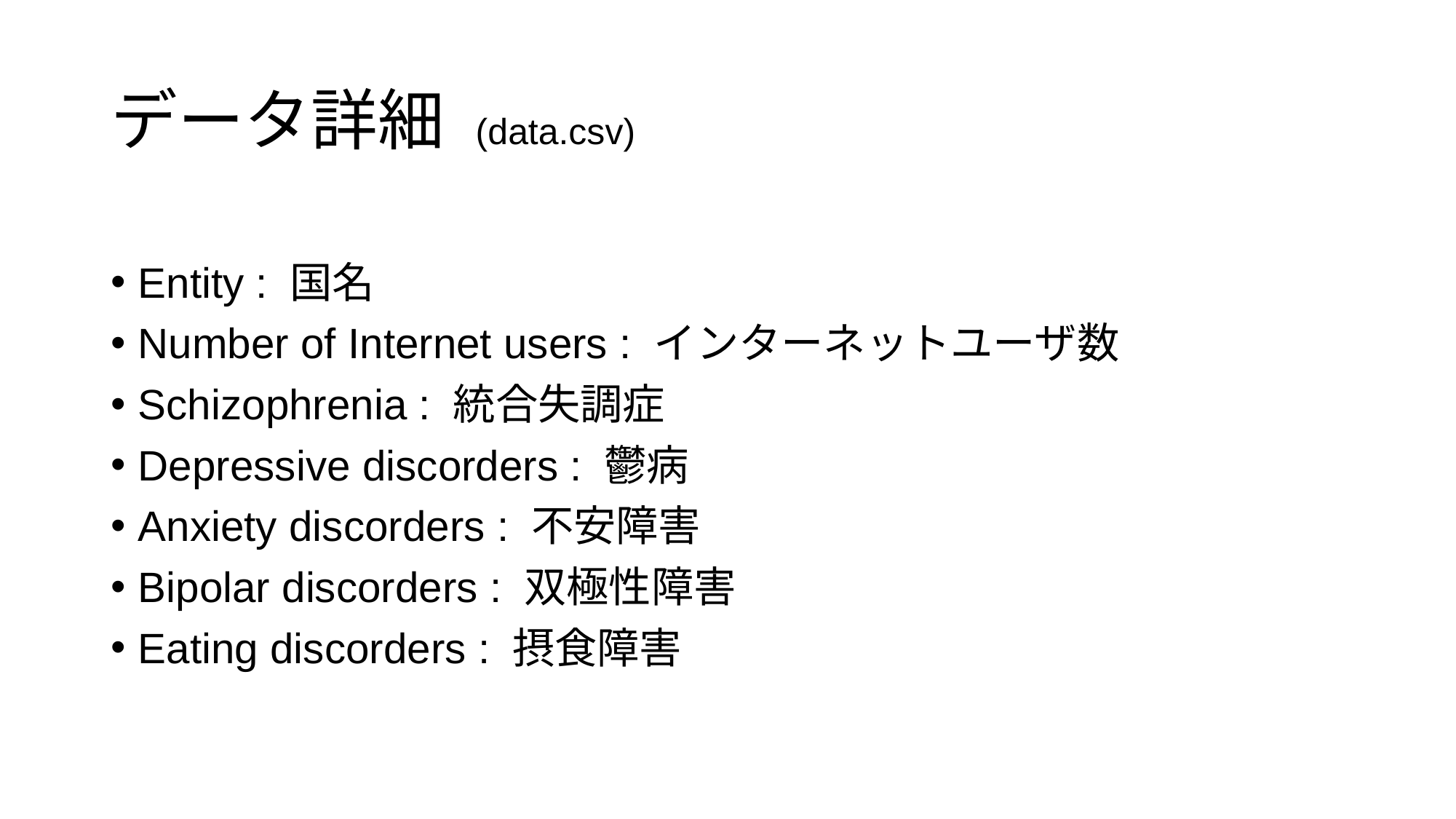

# データ詳細 (data.csv)
Entity : 国名
Number of Internet users : インターネットユーザ数
Schizophrenia : 統合失調症
Depressive discorders : 鬱病
Anxiety discorders : 不安障害
Bipolar discorders : 双極性障害
Eating discorders : 摂食障害